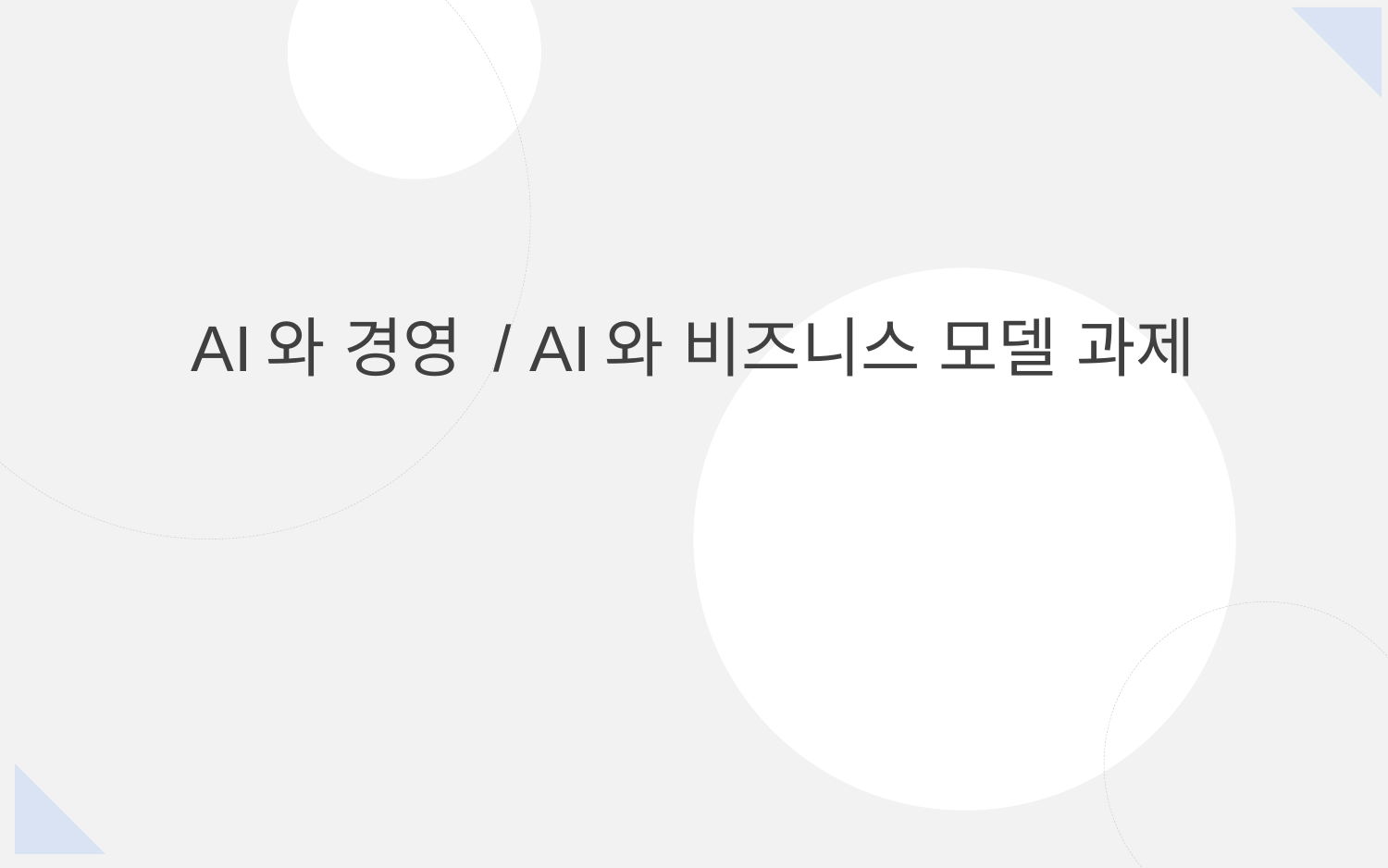

# AI와 경영 / AI와 비즈니스 모델 과제